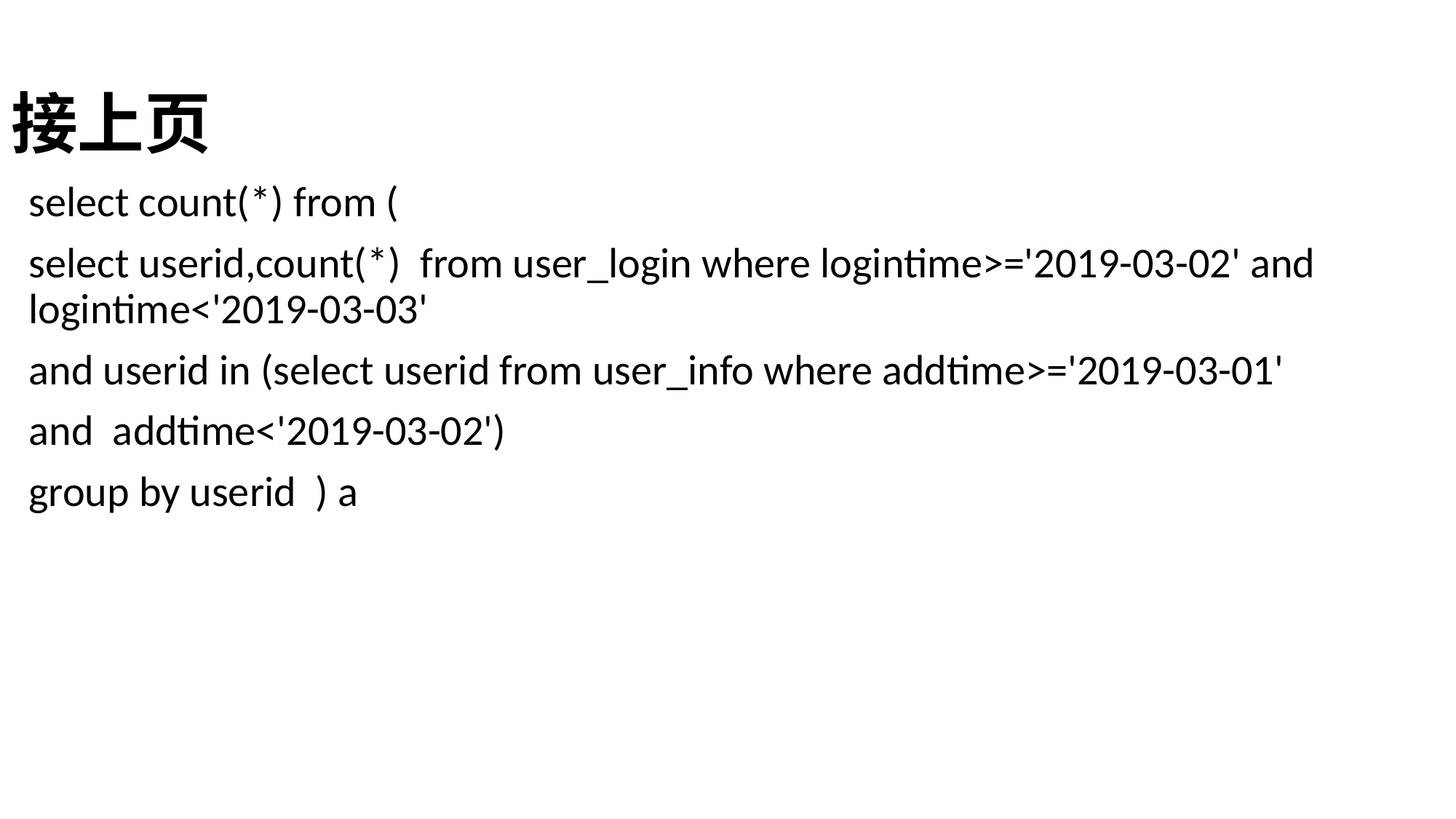

# 接上页
select count(*) from (
select userid,count(*)  from user_login where logintime>='2019-03-02' and logintime<'2019-03-03'
and userid in (select userid from user_info where addtime>='2019-03-01'
and  addtime<'2019-03-02')
group by userid  ) a